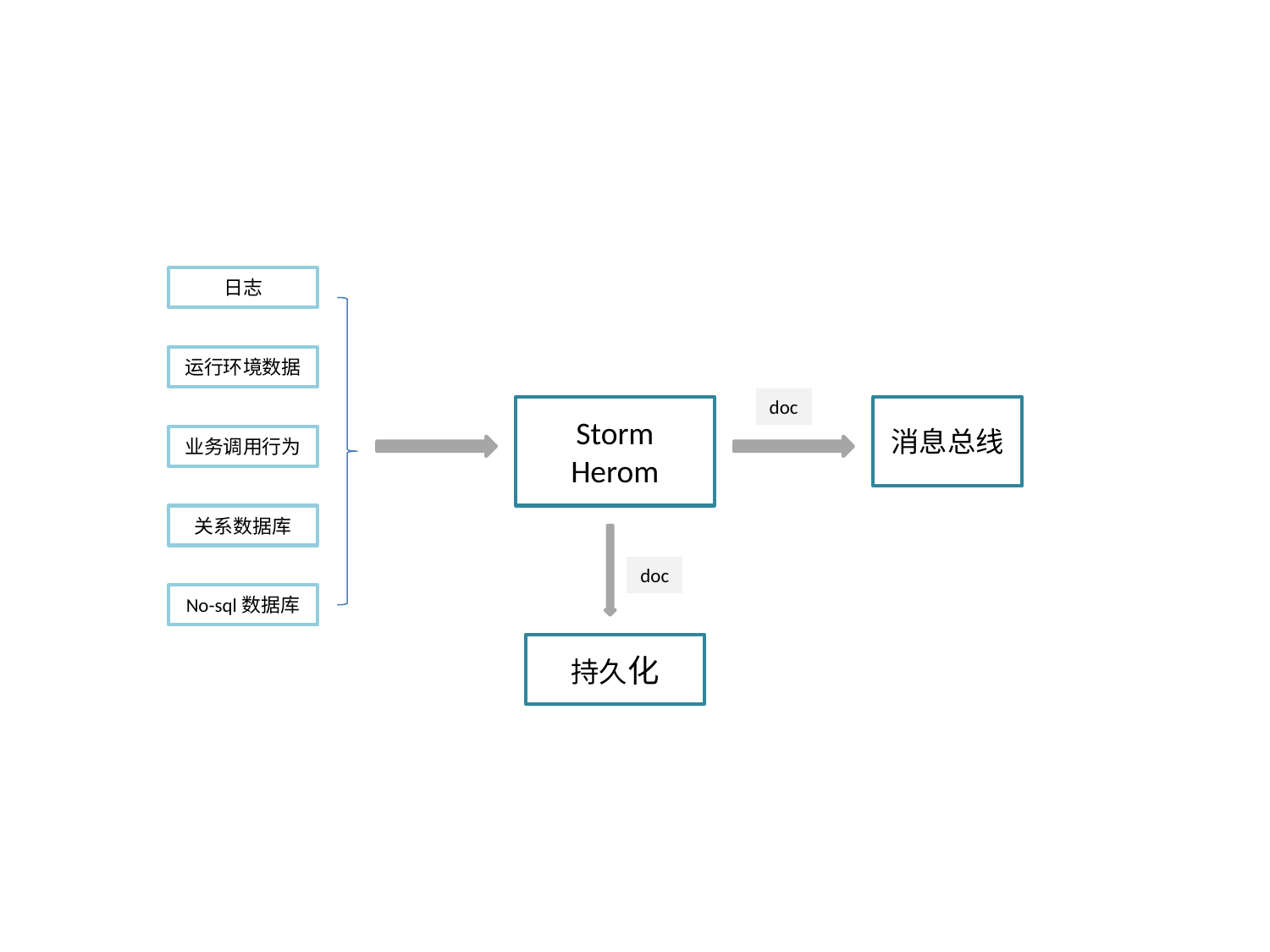

日志

运行环境数据
doc

Storm
Herom

消息总线

业务调用行为

关系数据库

doc
No-sql数据库
持久化